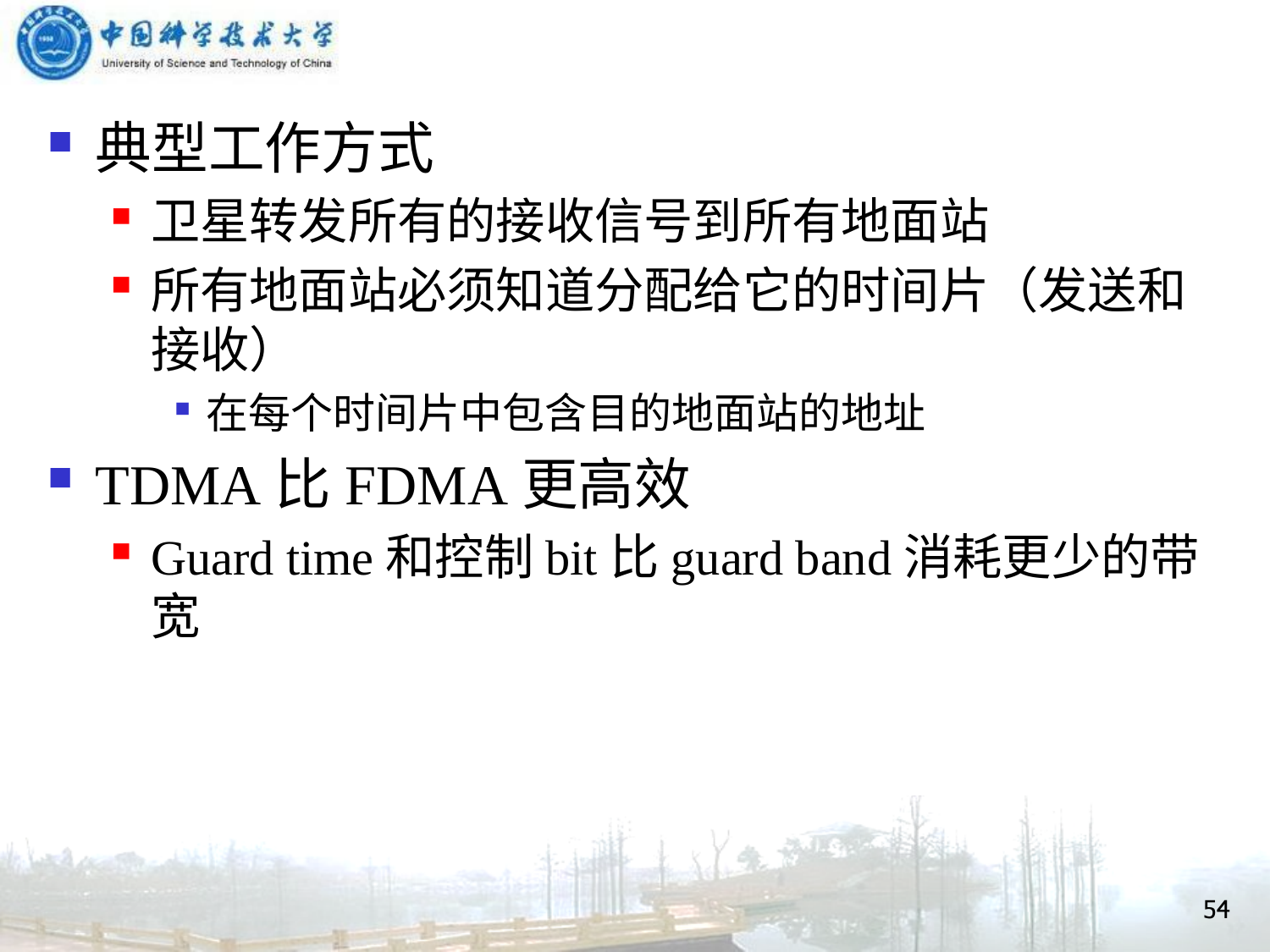

典型工作方式
卫星转发所有的接收信号到所有地面站
所有地面站必须知道分配给它的时间片（发送和接收）
在每个时间片中包含目的地面站的地址
TDMA比FDMA更高效
Guard time和控制bit比guard band消耗更少的带宽
54